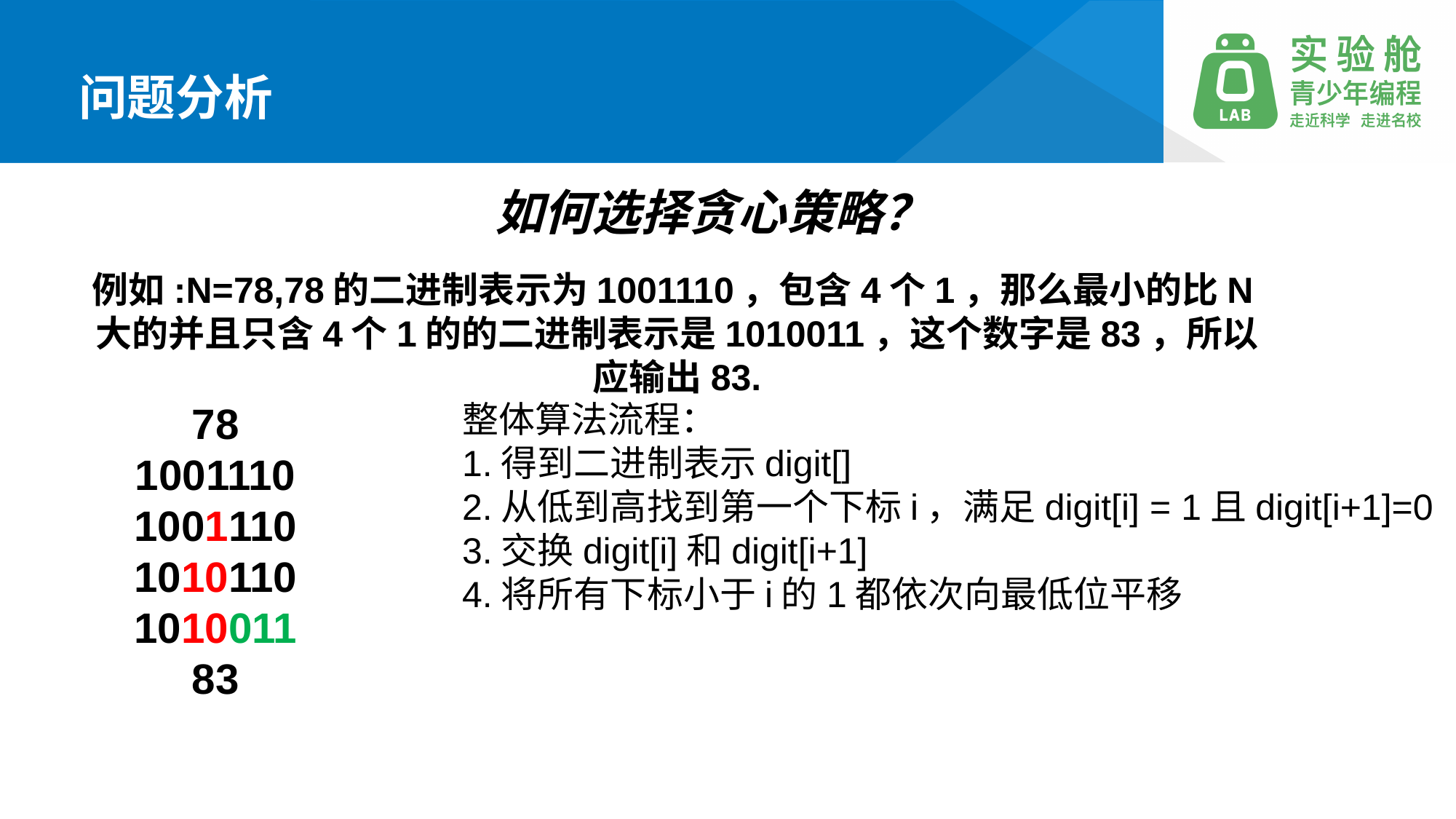

问题分析
如何选择贪心策略？
例如:N=78,78的二进制表示为1001110，包含4个1，那么最小的比N大的并且只含4个1的的二进制表示是1010011，这个数字是83，所以应输出83.
78
1001110
1001110
1010110
1010011
83
整体算法流程：
1.得到二进制表示digit[]
2.从低到高找到第一个下标i，满足digit[i] = 1且digit[i+1]=0
3.交换digit[i]和digit[i+1]
4.将所有下标小于i的1都依次向最低位平移